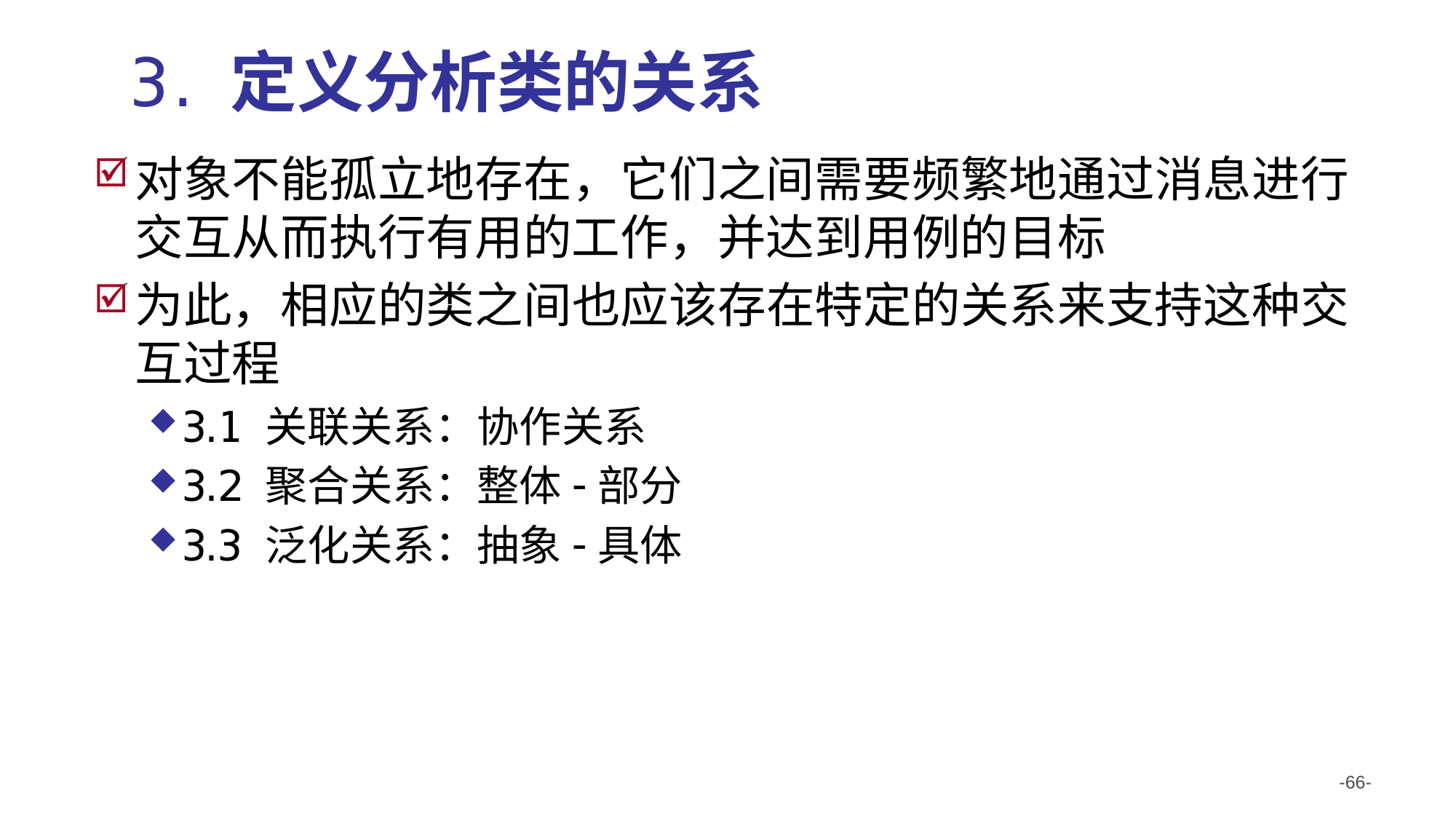

# 3. 定义分析类的关系
对象不能孤立地存在，它们之间需要频繁地通过消息进行交互从而执行有用的工作，并达到用例的目标
为此，相应的类之间也应该存在特定的关系来支持这种交互过程
3.1 关联关系：协作关系
3.2 聚合关系：整体-部分
3.3 泛化关系：抽象-具体

-66-